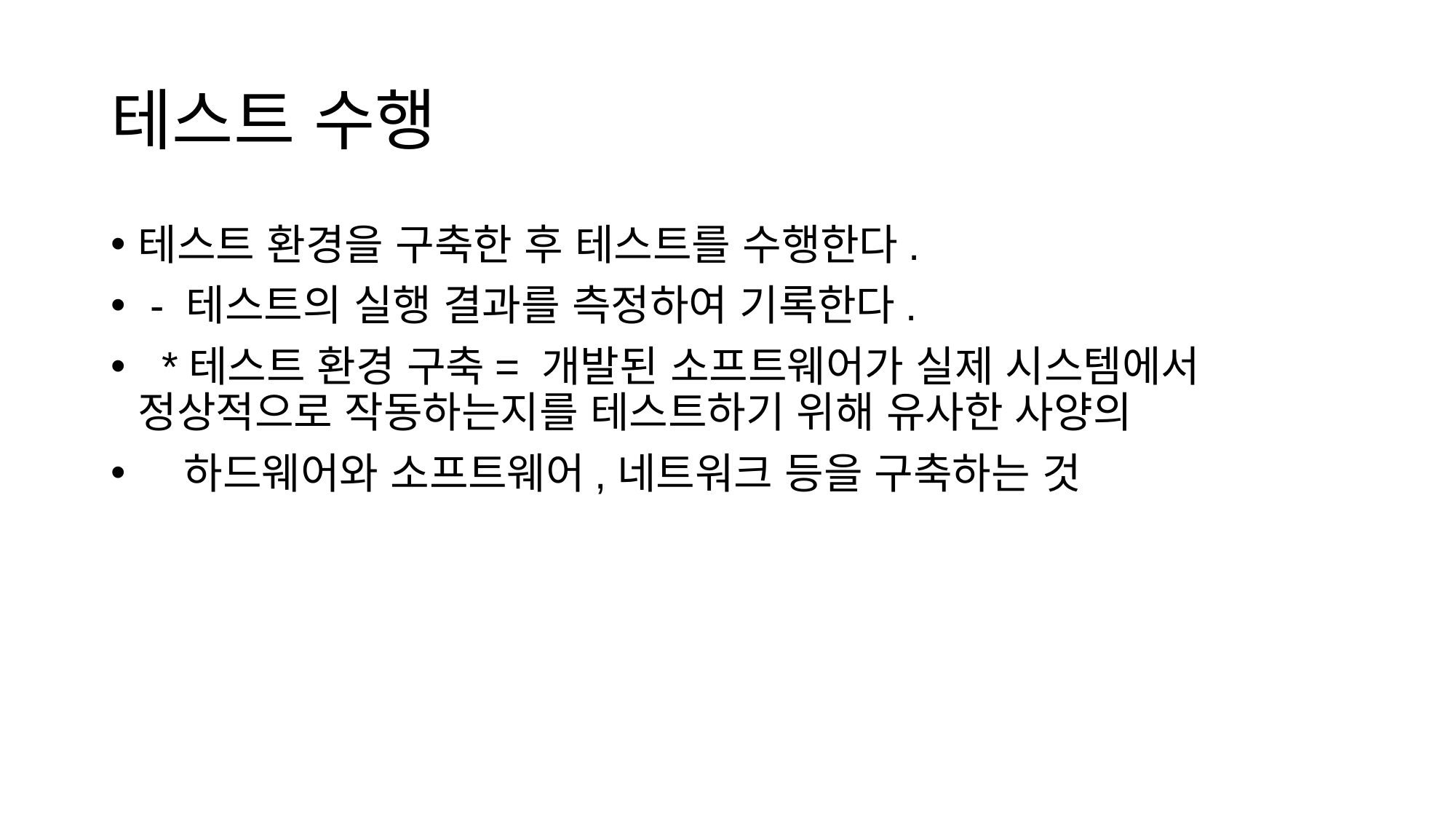

# 테스트 수행
테스트 환경을 구축한 후 테스트를 수행한다.
 - 테스트의 실행 결과를 측정하여 기록한다.
  *테스트 환경 구축= 개발된 소프트웨어가 실제 시스템에서 정상적으로 작동하는지를 테스트하기 위해 유사한 사양의
   하드웨어와 소프트웨어,네트워크 등을 구축하는 것